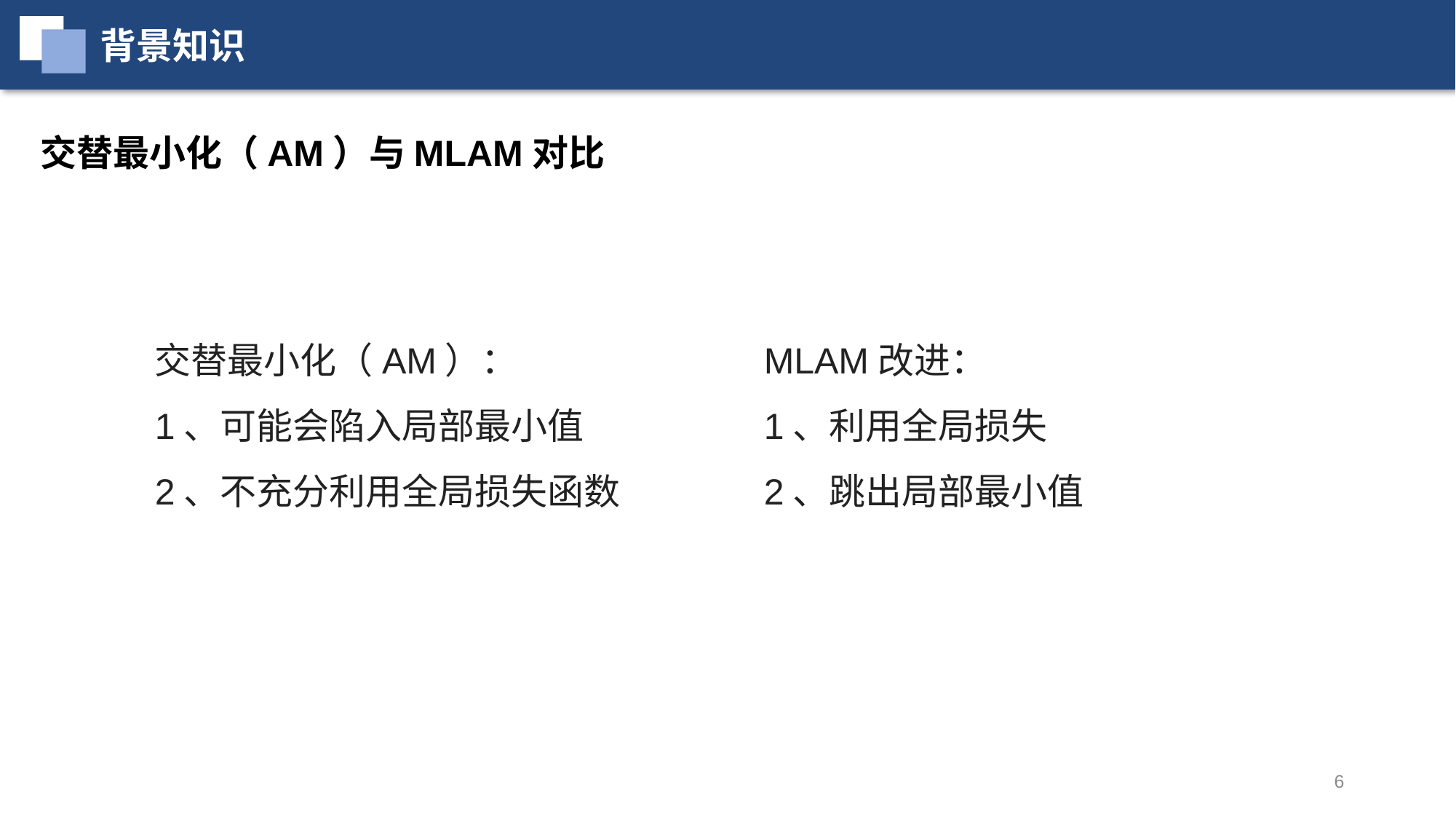

背景知识

交替最小化（AM）与MLAM对比
交替最小化（AM）：
1、可能会陷入局部最小值
2、不充分利用全局损失函数
MLAM改进：
1、利用全局损失
2、跳出局部最小值
6